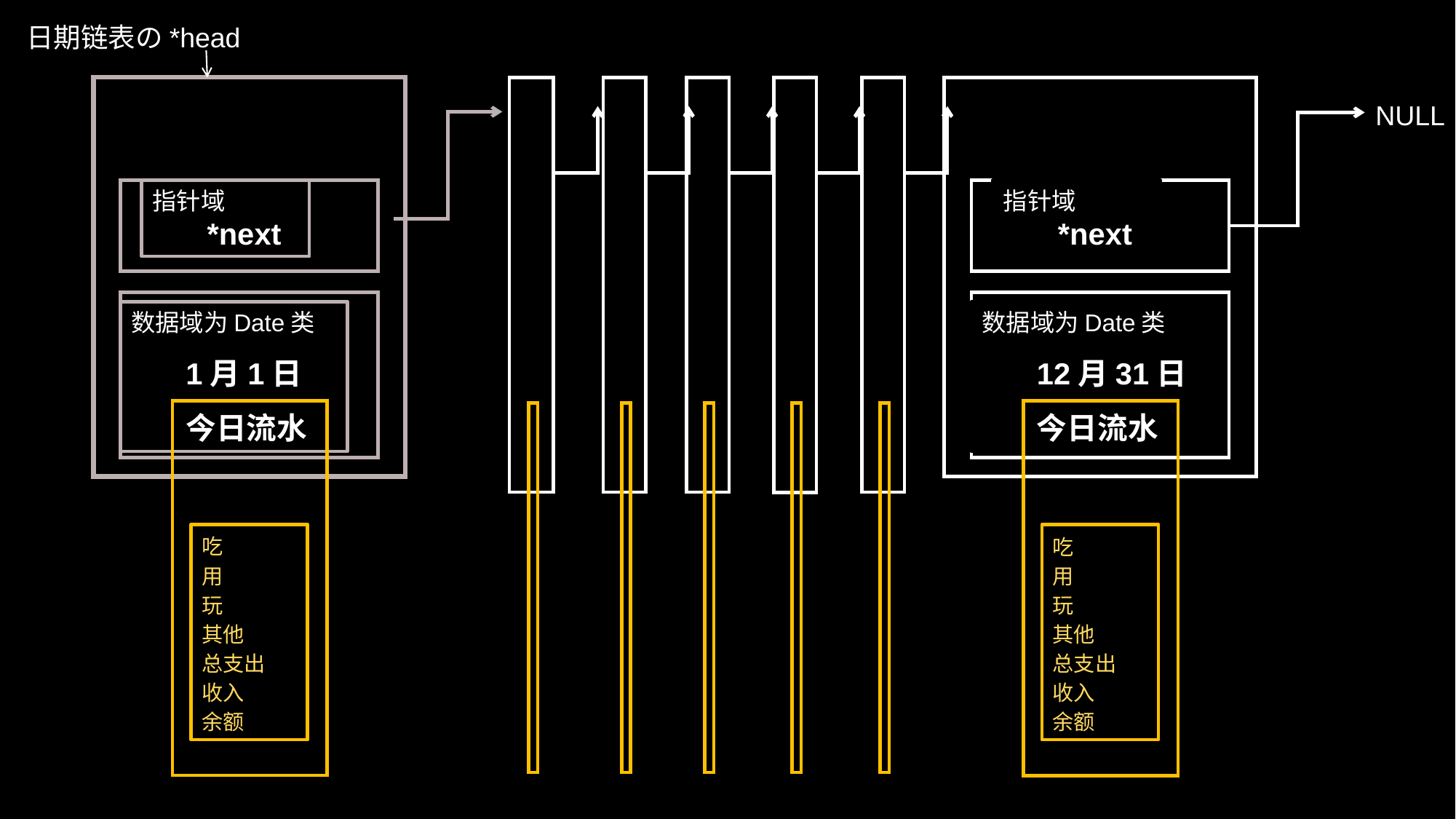

日期链表の*head

指针域
*next

数据域为Date类
1月1日
今日流水

吃
用
玩
其他
总支出
收入
余额

指针域
*next

数据域为Date类
12月31日
今日流水

吃
用
玩
其他
总支出
收入
余额

NULL